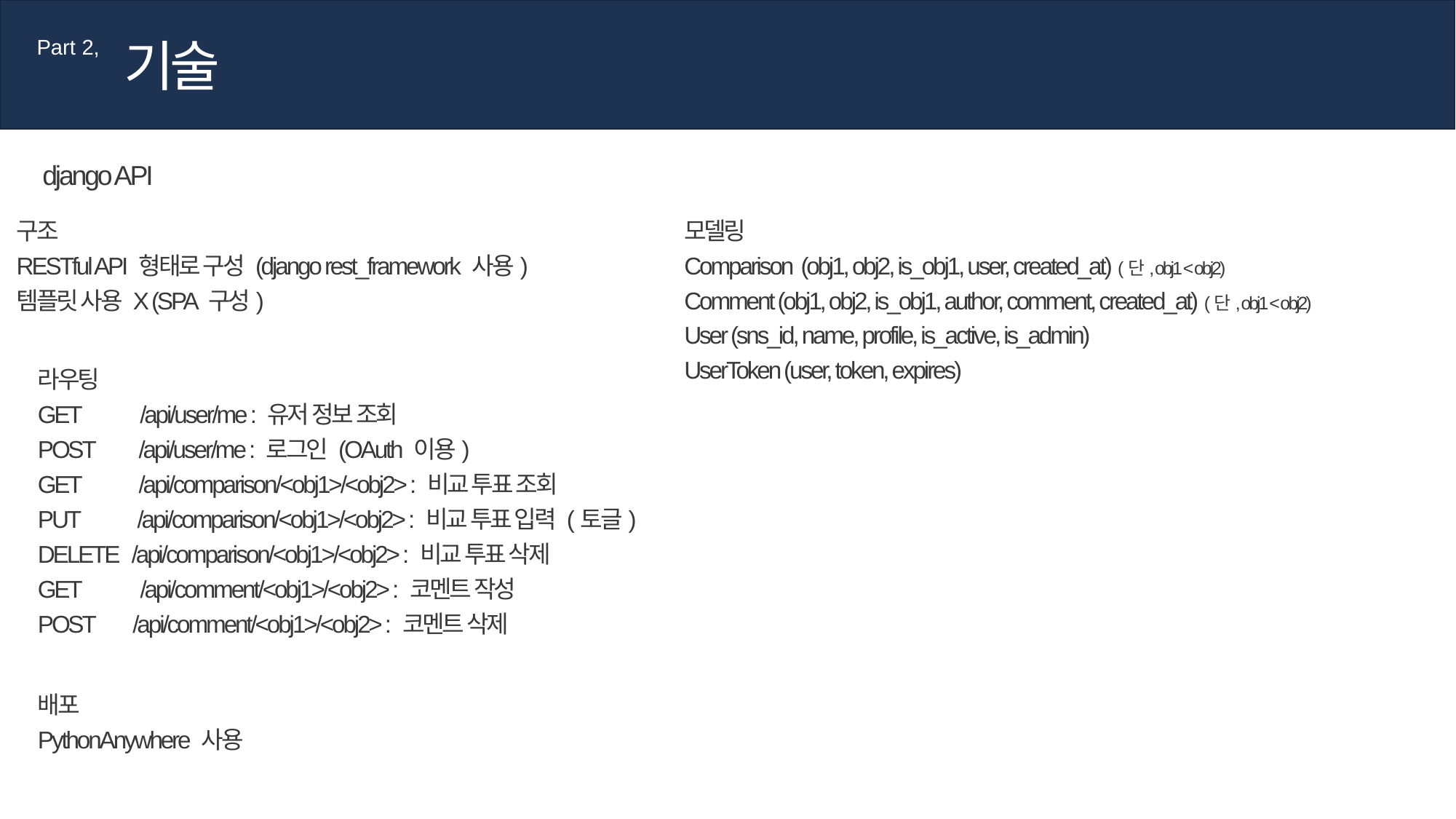

기술
Part 2,
django API
구조
RESTful API 형태로 구성 (django rest_framework 사용)
템플릿 사용 X (SPA 구성)
모델링
Comparison  (obj1, obj2, is_obj1, user, created_at) (단, obj1 < obj2)
Comment (obj1, obj2, is_obj1, author, comment, created_at) (단, obj1 < obj2)
User (sns_id, name, profile, is_active, is_admin)
UserToken (user, token, expires)
라우팅
GETPUT   /api/user/me : 유저 정보 조회
POSTET   /api/user/me : 로그인 (OAuth 이용)
GETETE   /api/comparison/<obj1>/<obj2> : 비교 투표 조회
PUTETE   /api/comparison/<obj1>/<obj2> : 비교 투표 입력 (토글)
DELETE   /api/comparison/<obj1>/<obj2> : 비교 투표 삭제
GETPUT  /api/comment/<obj1>/<obj2> : 코멘트 작성
POSTTT  /api/comment/<obj1>/<obj2> : 코멘트 삭제
배포
PythonAnywhere 사용